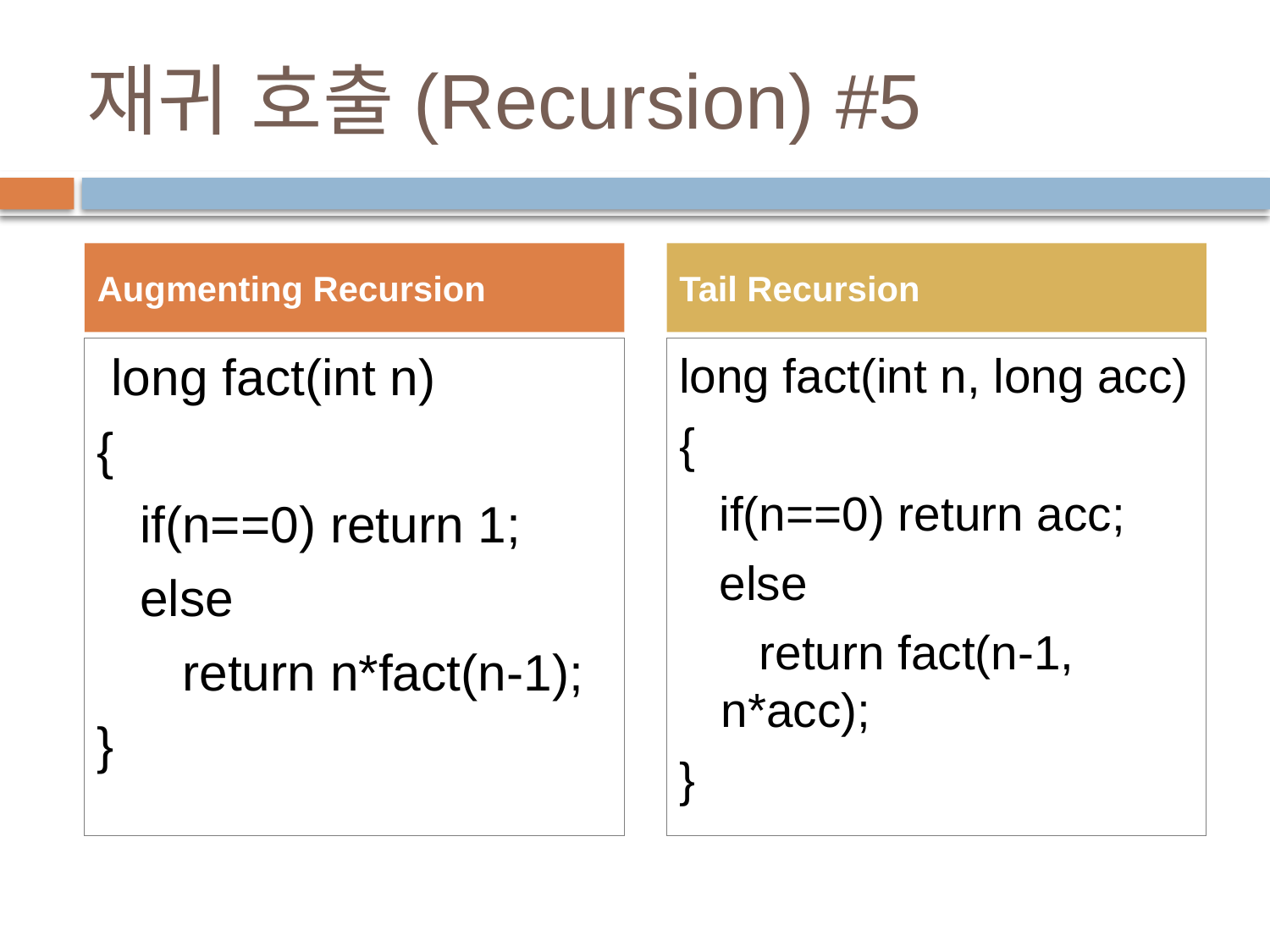

# 재귀 호출(Recursion) #5
Augmenting Recursion
Tail Recursion
 long fact(int n)
{
   if(n==0) return 1;
   else
      return n*fact(n-1);
}
long fact(int n, long acc)
{
   if(n==0) return acc;
   else
      return fact(n-1, n*acc);
}